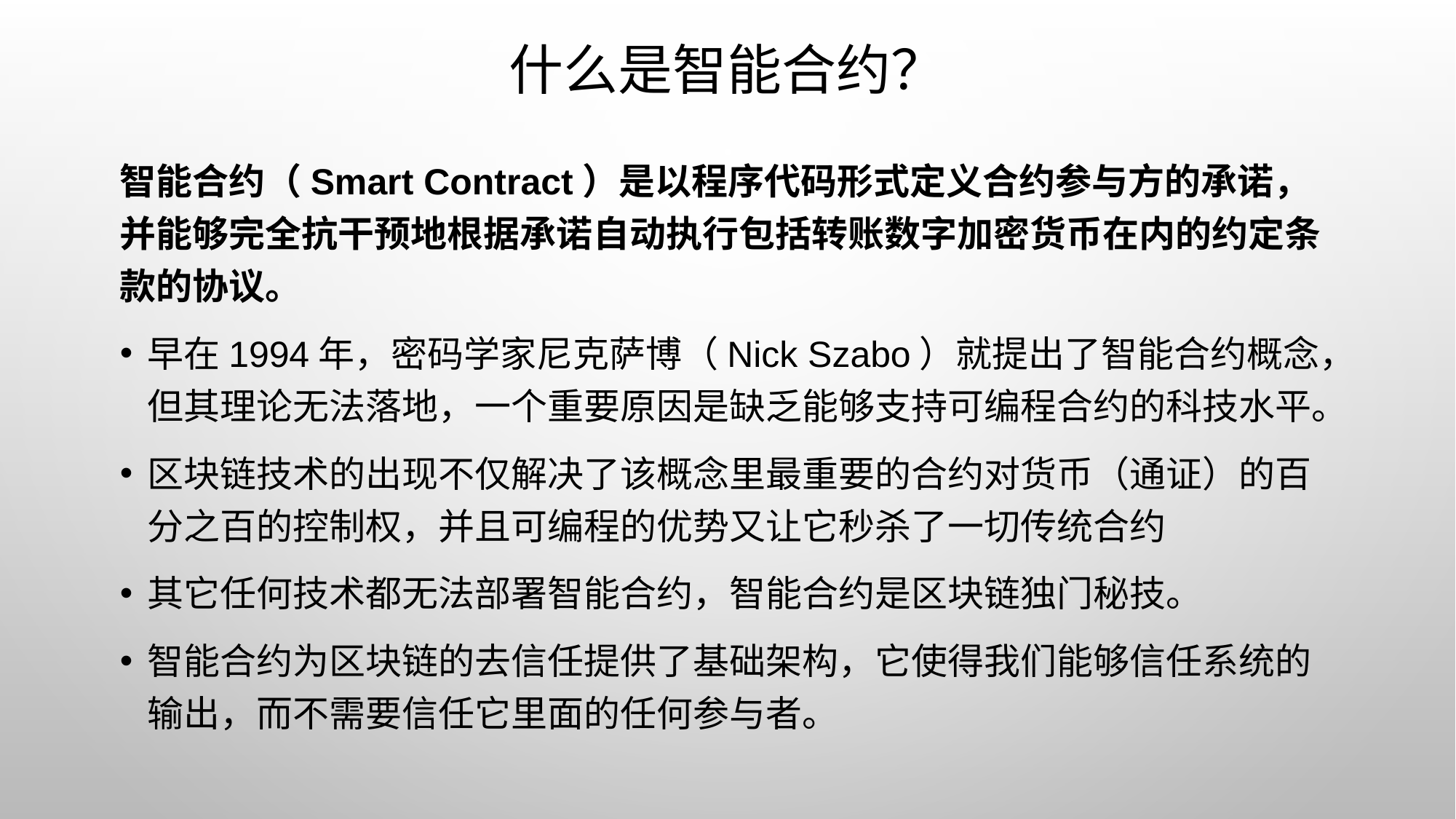

# 什么是智能合约？
智能合约（Smart Contract）是以程序代码形式定义合约参与方的承诺，并能够完全抗干预地根据承诺自动执行包括转账数字加密货币在内的约定条款的协议。
早在1994年，密码学家尼克萨博（Nick Szabo）就提出了智能合约概念，但其理论无法落地，一个重要原因是缺乏能够支持可编程合约的科技水平。
区块链技术的出现不仅解决了该概念里最重要的合约对货币（通证）的百分之百的控制权，并且可编程的优势又让它秒杀了一切传统合约
其它任何技术都无法部署智能合约，智能合约是区块链独门秘技。
智能合约为区块链的去信任提供了基础架构，它使得我们能够信任系统的输出，而不需要信任它里面的任何参与者。